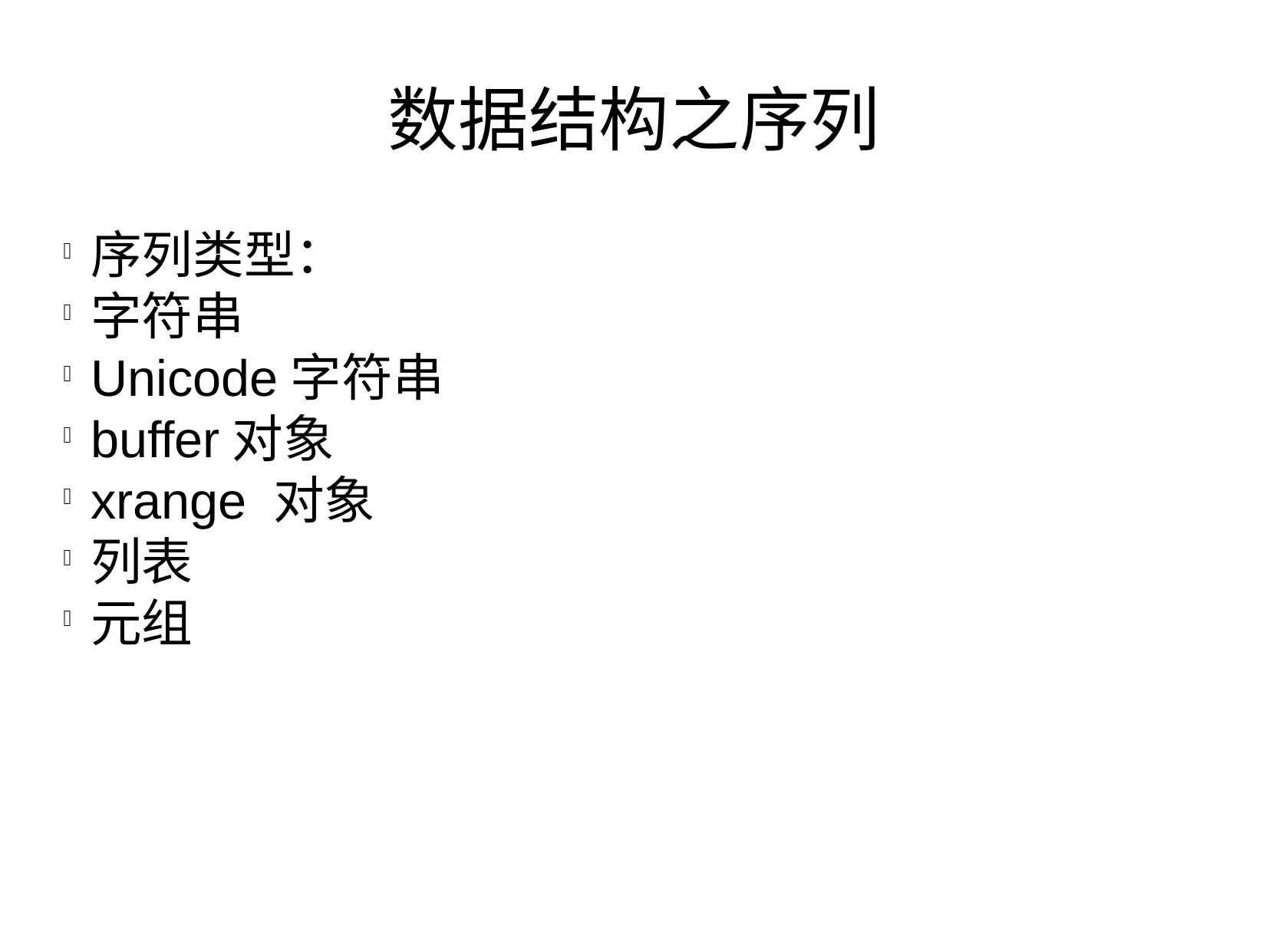

数据结构之序列
序列类型：
字符串
Unicode字符串
buffer对象
xrange 对象
列表
元组